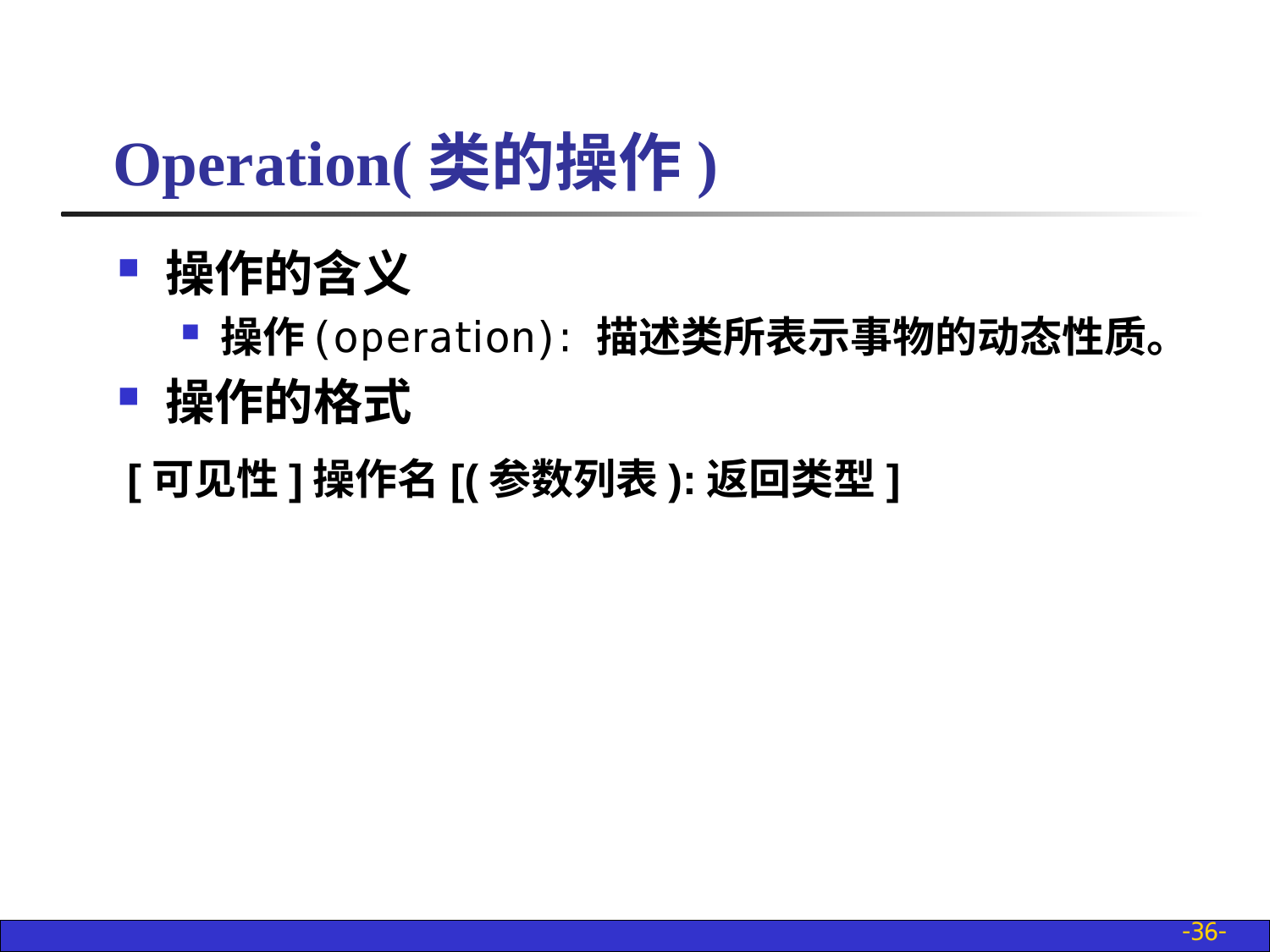

Operation(类的操作)
操作的含义
操作(operation): 描述类所表示事物的动态性质。
操作的格式
[可见性]操作名[(参数列表):返回类型]
-36-